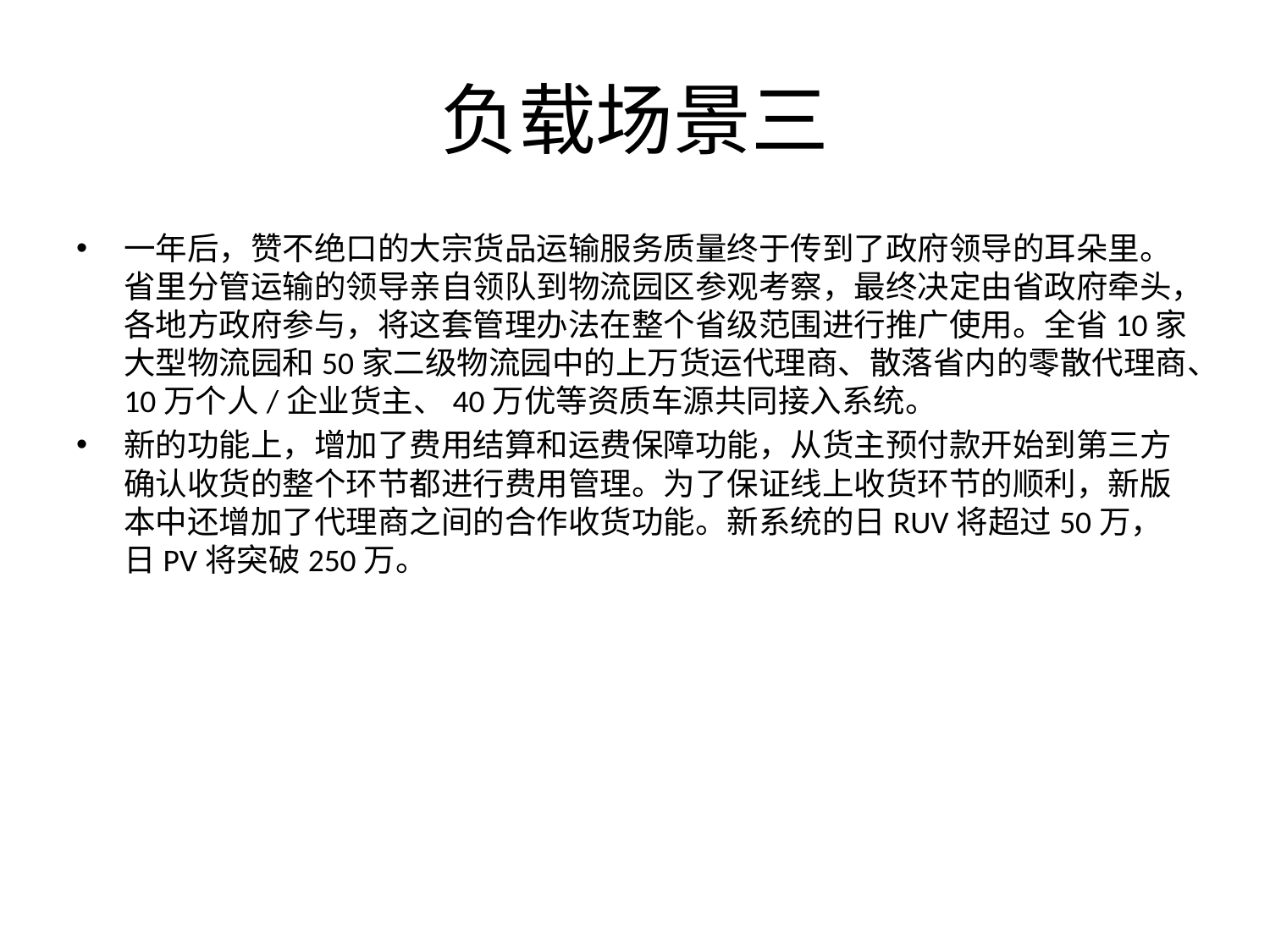

# 负载场景三
一年后，赞不绝口的大宗货品运输服务质量终于传到了政府领导的耳朵里。省里分管运输的领导亲自领队到物流园区参观考察，最终决定由省政府牵头，各地方政府参与，将这套管理办法在整个省级范围进行推广使用。全省10家大型物流园和50家二级物流园中的上万货运代理商、散落省内的零散代理商、10万个人/企业货主、40万优等资质车源共同接入系统。
新的功能上，增加了费用结算和运费保障功能，从货主预付款开始到第三方确认收货的整个环节都进行费用管理。为了保证线上收货环节的顺利，新版本中还增加了代理商之间的合作收货功能。新系统的日RUV将超过50万，日PV将突破250万。